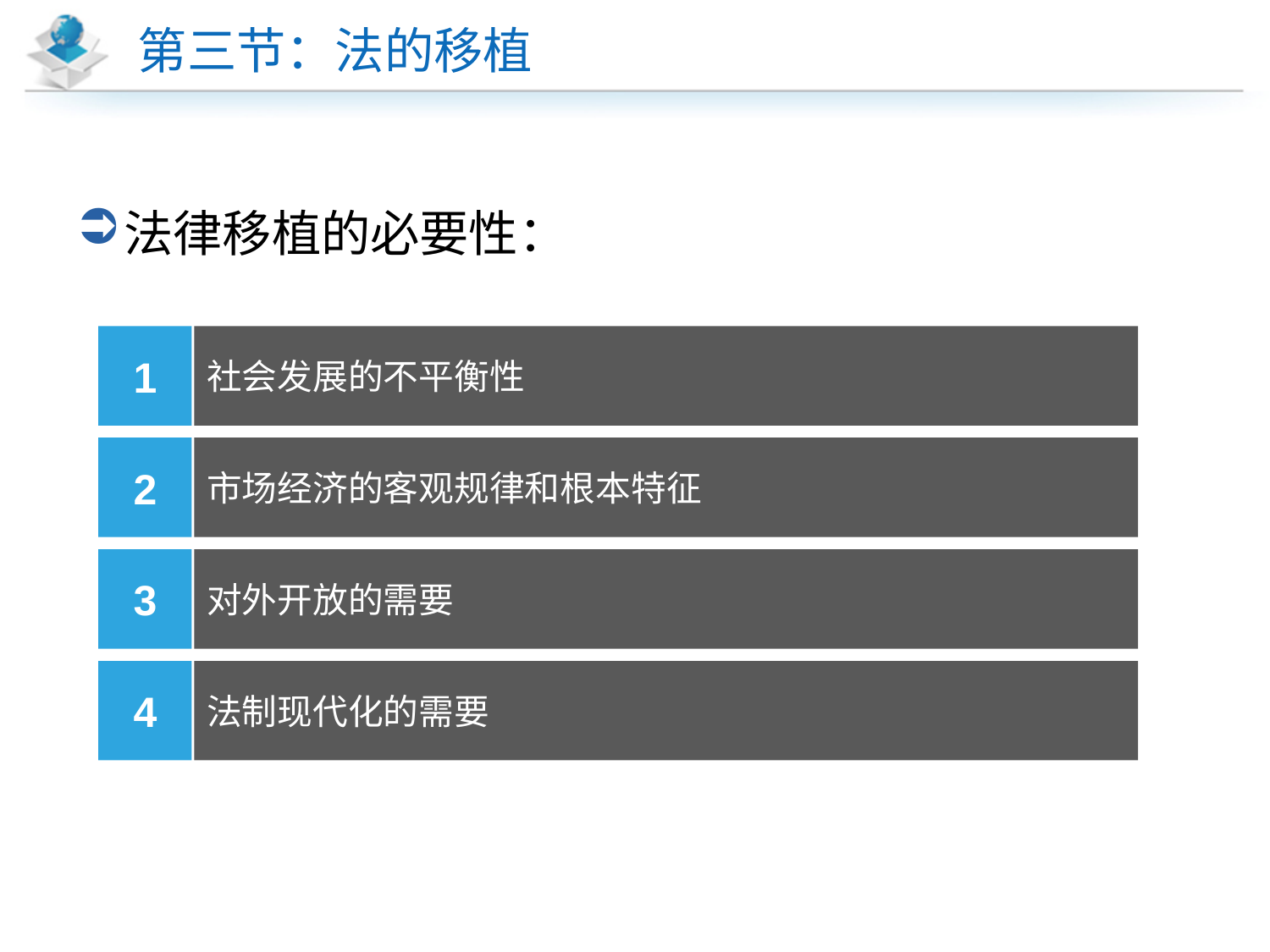

# 第三节：法的移植
法律移植的必要性：
1
社会发展的不平衡性
2
市场经济的客观规律和根本特征
3
对外开放的需要
4
法制现代化的需要